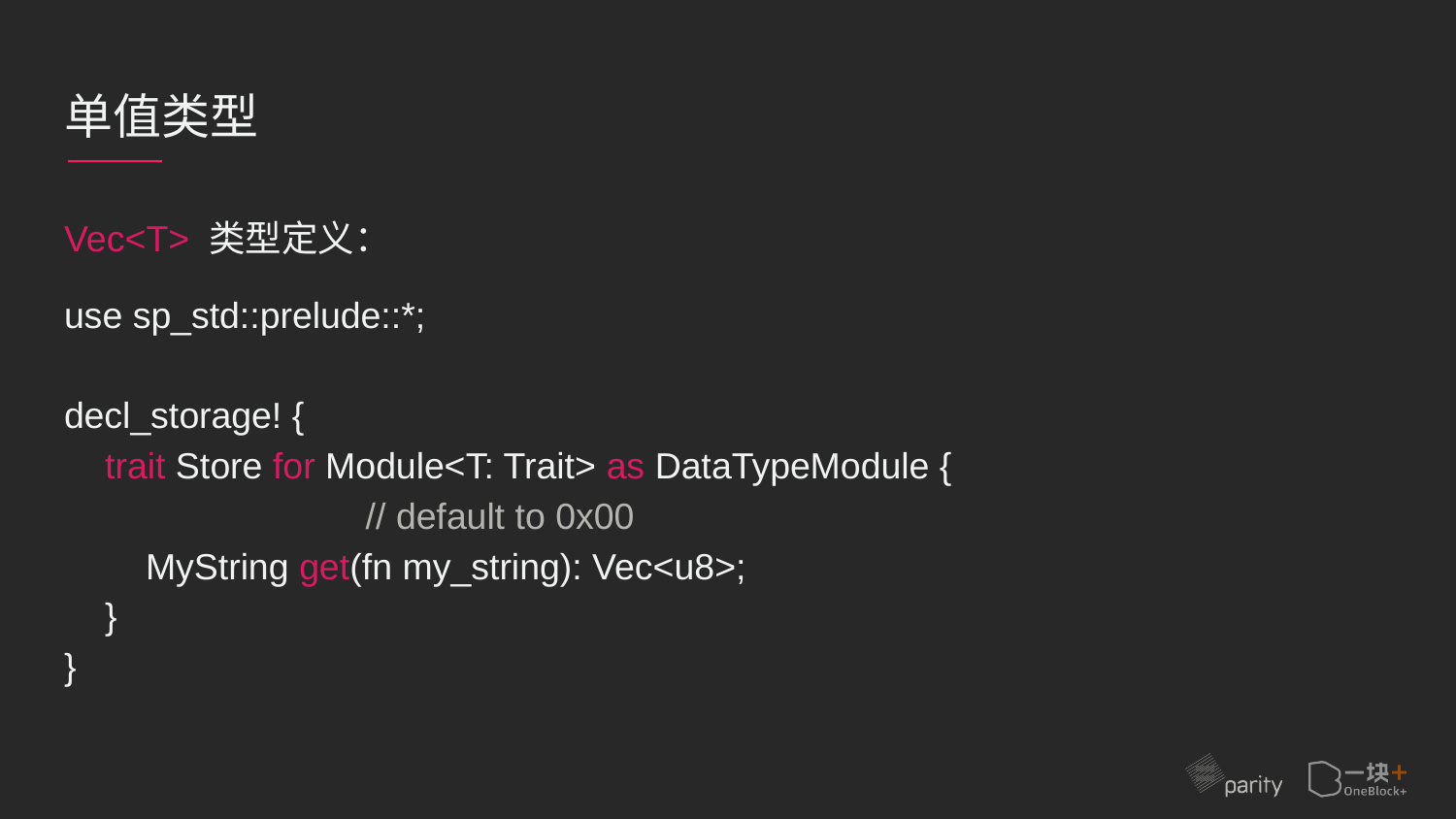

# 单值类型
Vec<T> 类型定义：

use sp_std::prelude::*;

decl_storage! {
    trait Store for Module<T: Trait> as DataTypeModule {
		 // default to 0x00
        MyString get(fn my_string): Vec<u8>;
    }
}